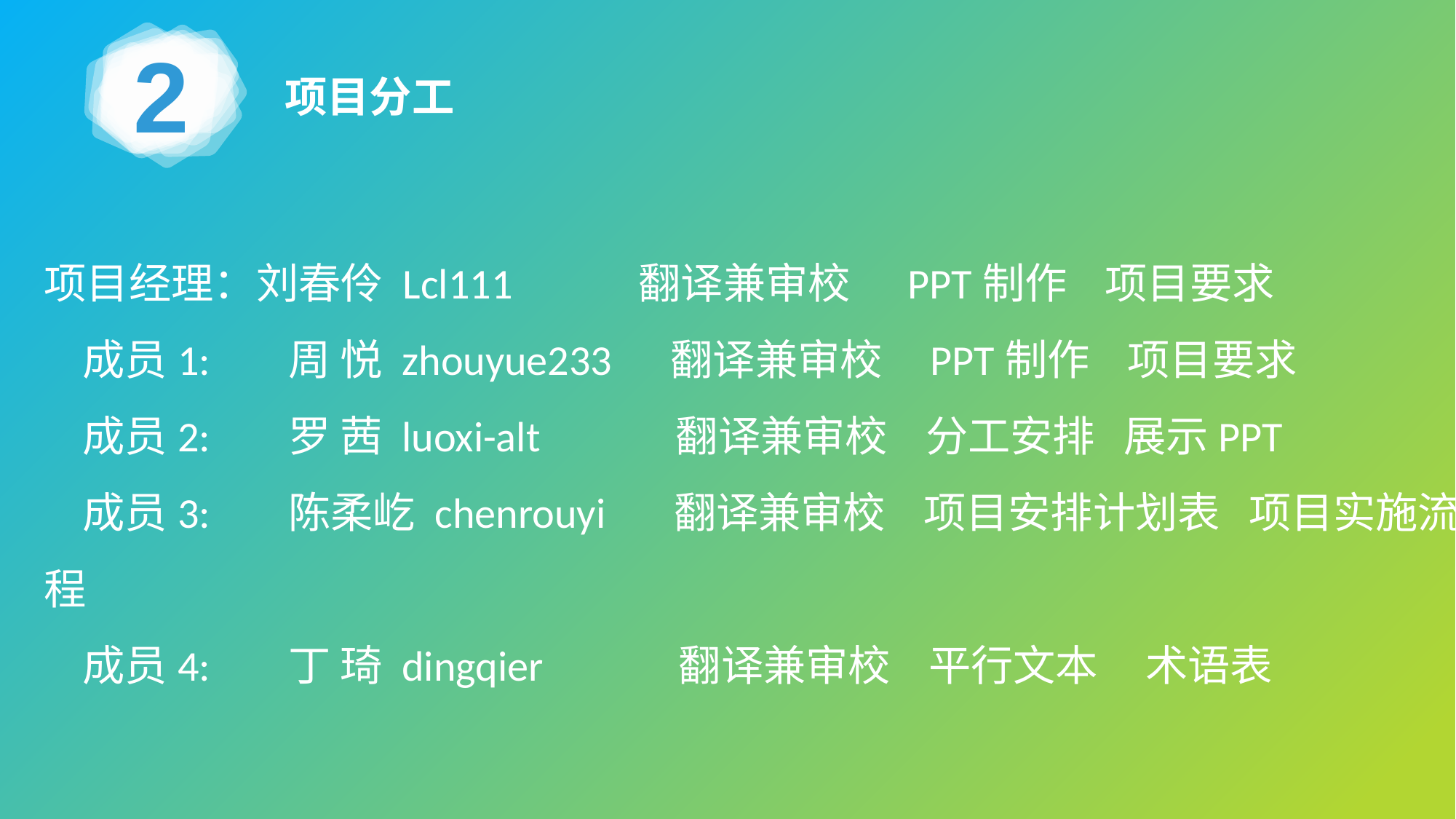

2

项目分工

项目经理：刘春伶 Lcl111            翻译兼审校     PPT制作    项目要求
   成员1:       周 悦 zhouyue233     翻译兼审校    PPT制作    项目要求
   成员2:       罗 茜 luoxi-alt             翻译兼审校    分工安排   展示PPT
   成员3:       陈柔屹 chenrouyi      翻译兼审校    项目安排计划表   项目实施流程
   成员4:       丁 琦 dingqier             翻译兼审校    平行文本     术语表